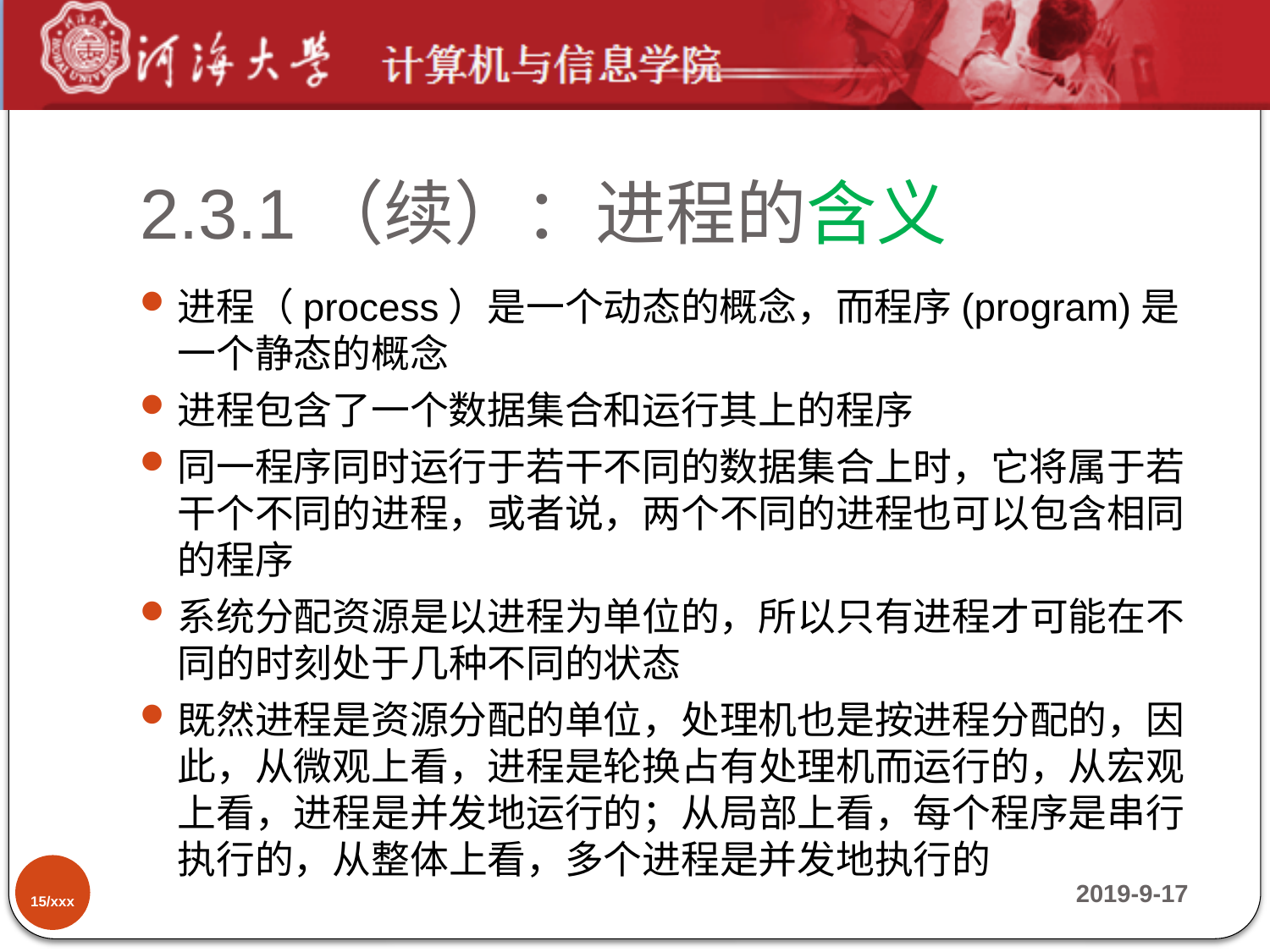

# 2.3.1（续）：进程的含义
进程（process）是一个动态的概念，而程序(program)是一个静态的概念
进程包含了一个数据集合和运行其上的程序
同一程序同时运行于若干不同的数据集合上时，它将属于若干个不同的进程，或者说，两个不同的进程也可以包含相同的程序
系统分配资源是以进程为单位的，所以只有进程才可能在不同的时刻处于几种不同的状态
既然进程是资源分配的单位，处理机也是按进程分配的，因此，从微观上看，进程是轮换占有处理机而运行的，从宏观上看，进程是并发地运行的；从局部上看，每个程序是串行执行的，从整体上看，多个进程是并发地执行的

15/xxx
2019-9-17